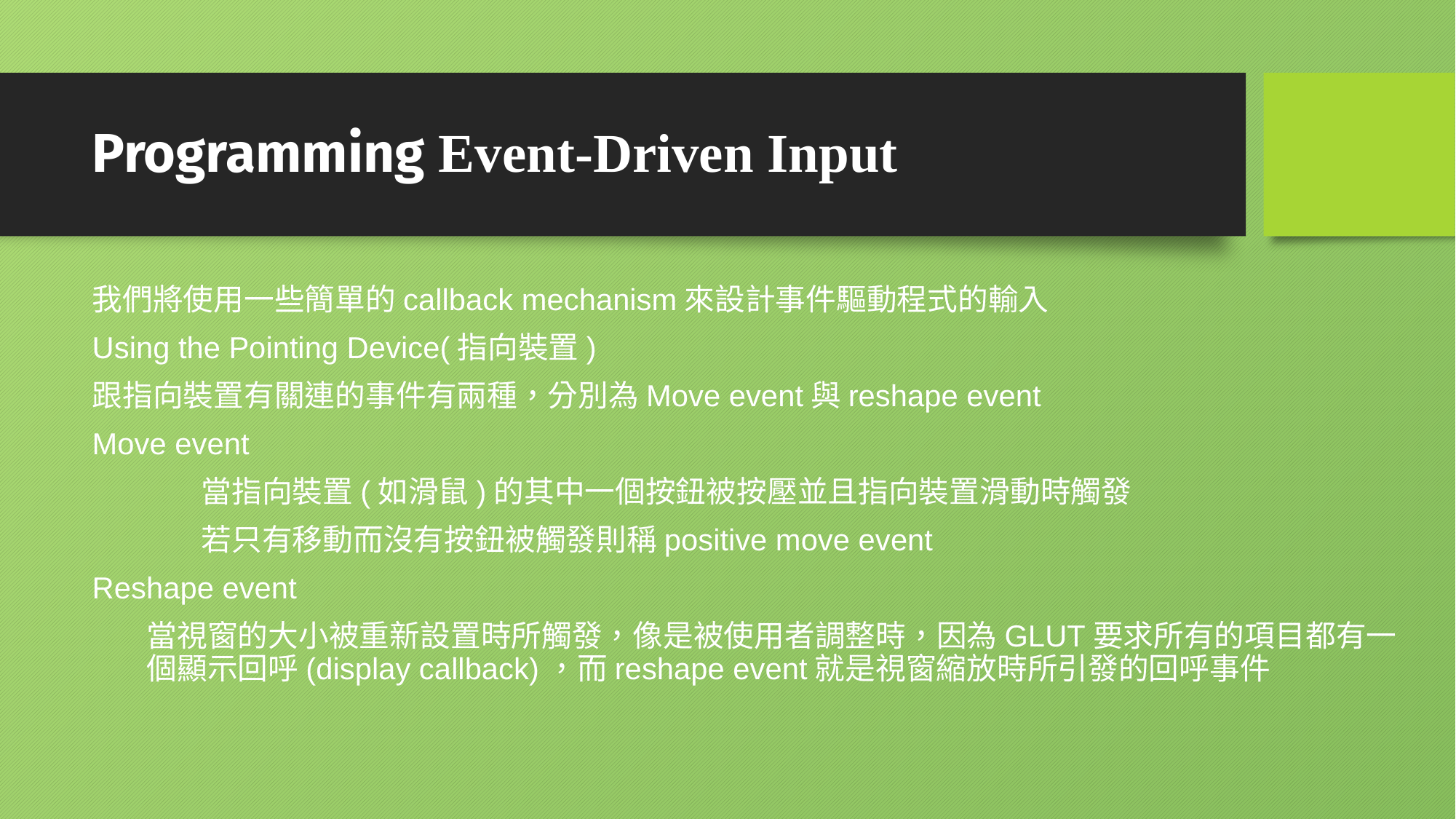

# Programming Event-Driven Input
我們將使用一些簡單的callback mechanism來設計事件驅動程式的輸入
Using the Pointing Device(指向裝置)
跟指向裝置有關連的事件有兩種，分別為Move event與reshape event
Move event
	當指向裝置(如滑鼠)的其中一個按鈕被按壓並且指向裝置滑動時觸發
	若只有移動而沒有按鈕被觸發則稱positive move event
Reshape event
當視窗的大小被重新設置時所觸發，像是被使用者調整時，因為GLUT要求所有的項目都有一個顯示回呼(display callback)，而reshape event就是視窗縮放時所引發的回呼事件